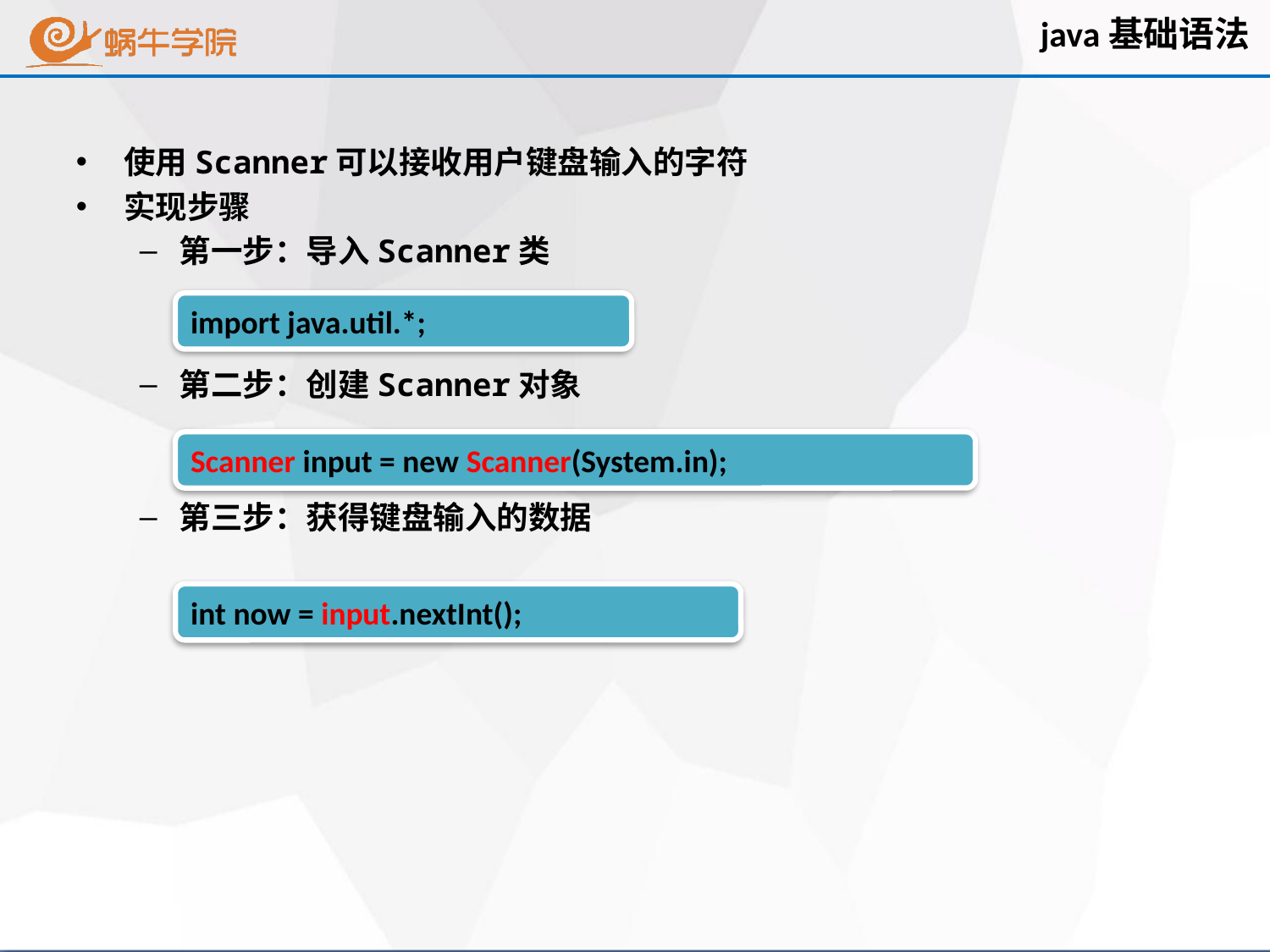

java基础语法

使用Scanner可以接收用户键盘输入的字符
实现步骤
第一步：导入Scanner类

第二步：创建Scanner对象

第三步：获得键盘输入的数据

import java.util.*;
Scanner input = new Scanner(System.in);
int now = input.nextInt();